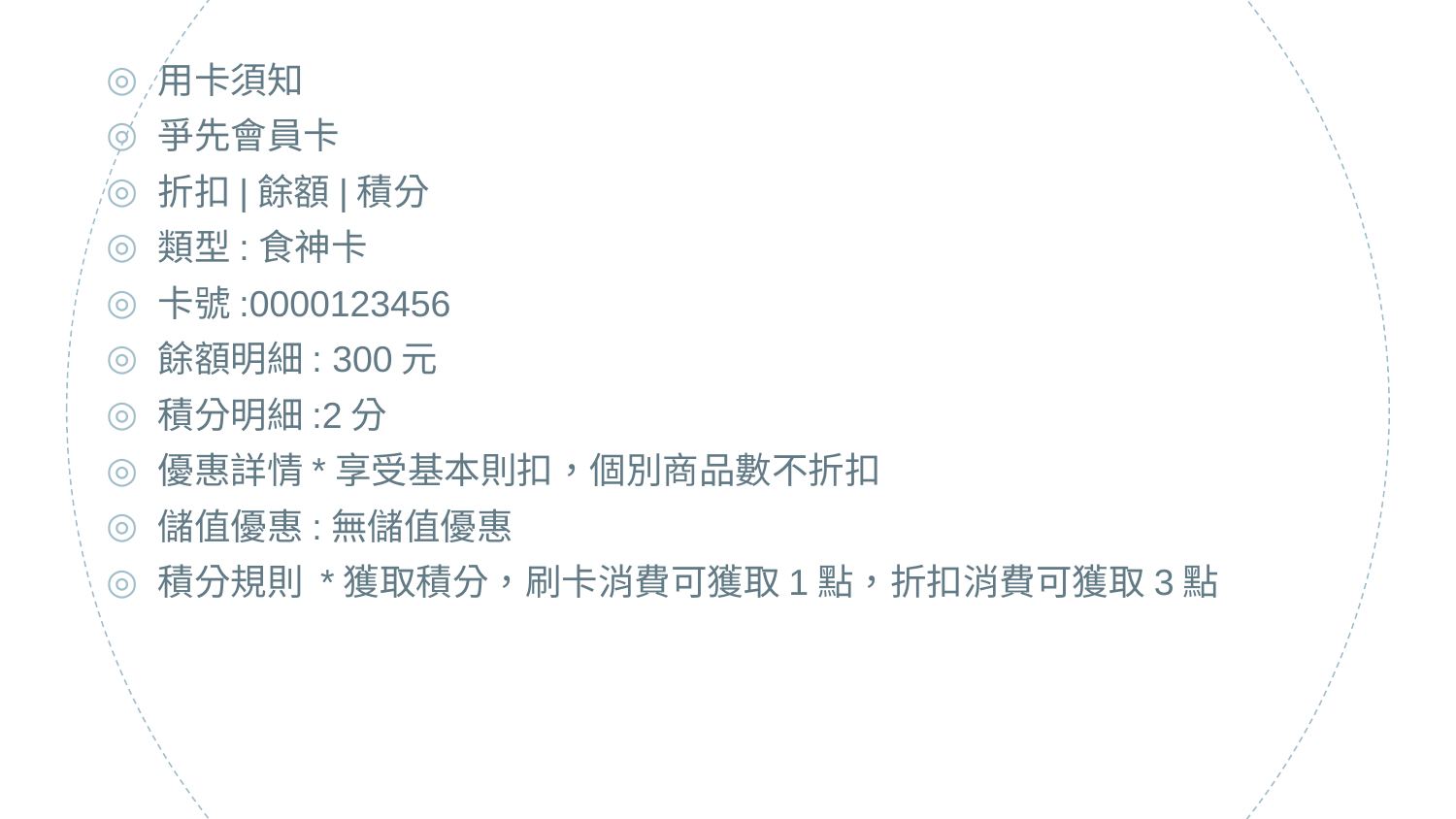

用卡須知
爭先會員卡
折扣|餘額|積分
類型:食神卡
卡號:0000123456
餘額明細: 300元
積分明細:2分
優惠詳情*享受基本則扣，個別商品數不折扣
儲值優惠:無儲值優惠
積分規則 *獲取積分，刷卡消費可獲取1點，折扣消費可獲取3點